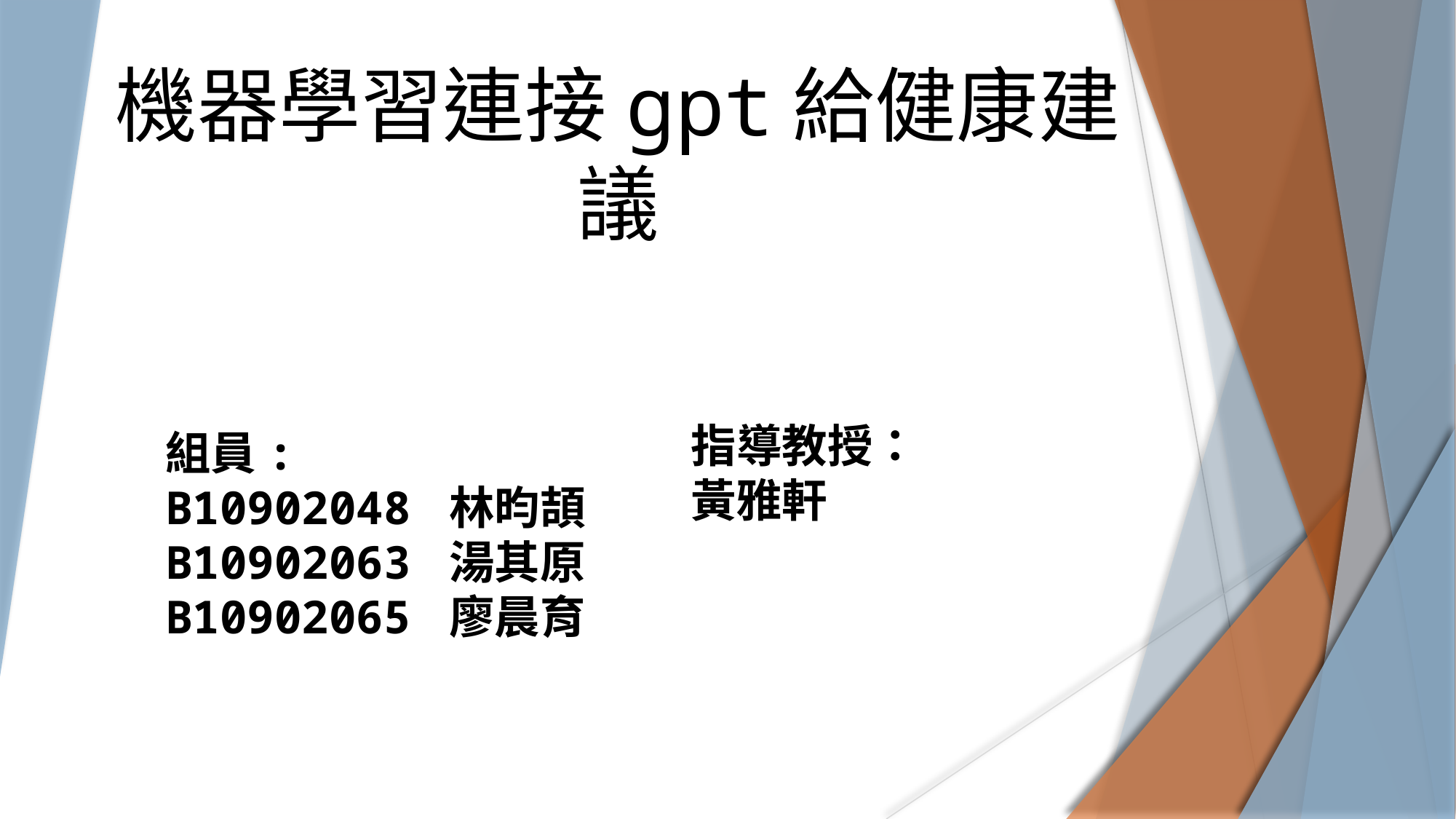

# 機器學習連接gpt給健康建議
組員:
B10902048 林昀頡
B10902063 湯其原
B10902065 廖晨育
指導教授：
黃雅軒